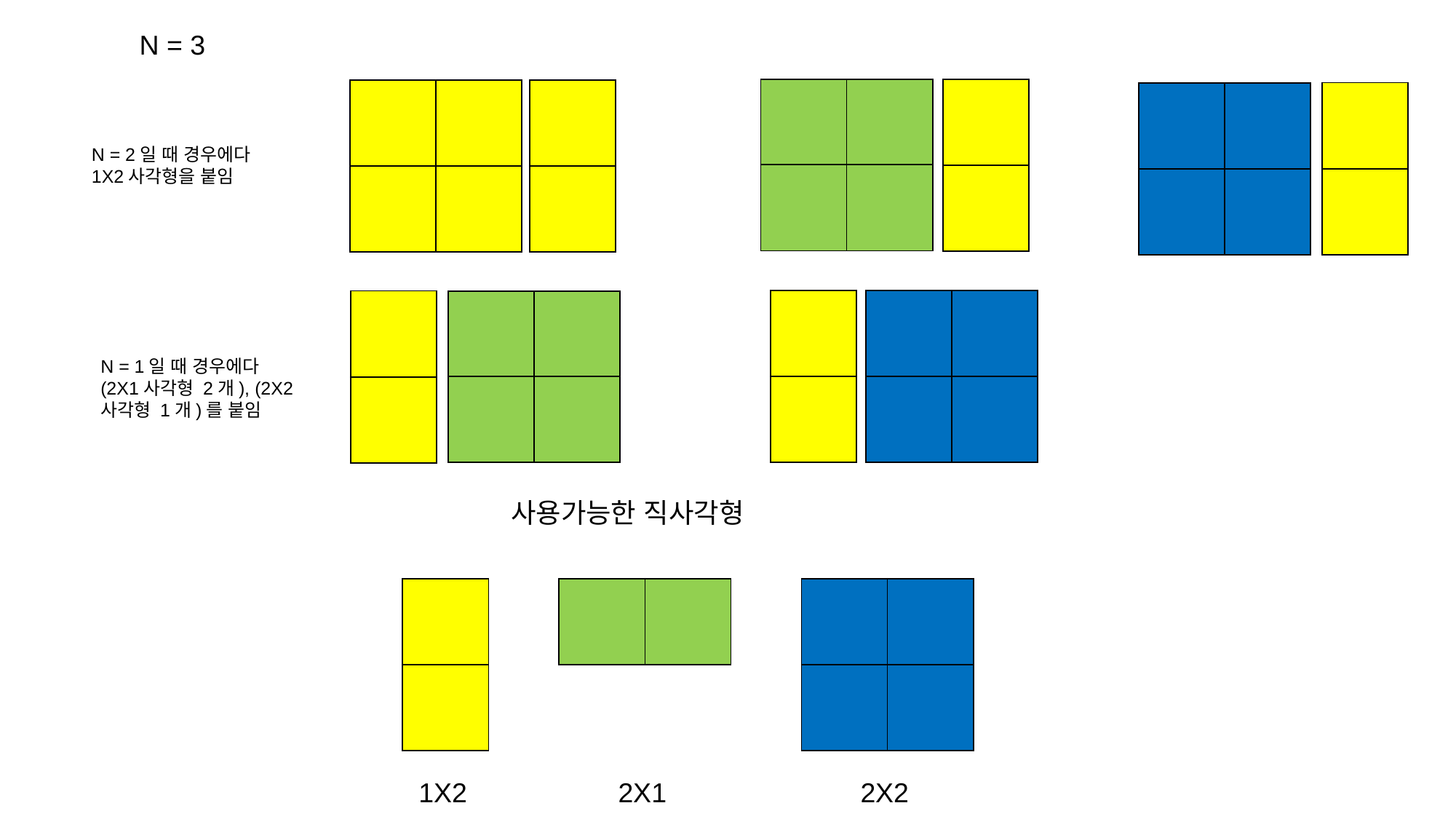

N = 3
|  |
| --- |
|  |
|  |  |
| --- | --- |
|  |
| --- |
|  |
|  |
| --- |
|  |
|  |
| --- |
|  |
|  |
| --- |
|  |
|  |  |
| --- | --- |
|  |  |
N = 2일 때 경우에다 1X2사각형을 붙임
|  |  |
| --- | --- |
|  |
| --- |
|  |
|  |  |
| --- | --- |
|  |  |
|  |
| --- |
|  |
|  |  |
| --- | --- |
N = 1일 때 경우에다
(2X1사각형 2개), (2X2사각형 1개)를 붙임
|  |  |
| --- | --- |
사용가능한 직사각형
|  |
| --- |
|  |
|  |  |
| --- | --- |
|  |  |
| --- | --- |
|  |  |
1X2
2X1
2X2